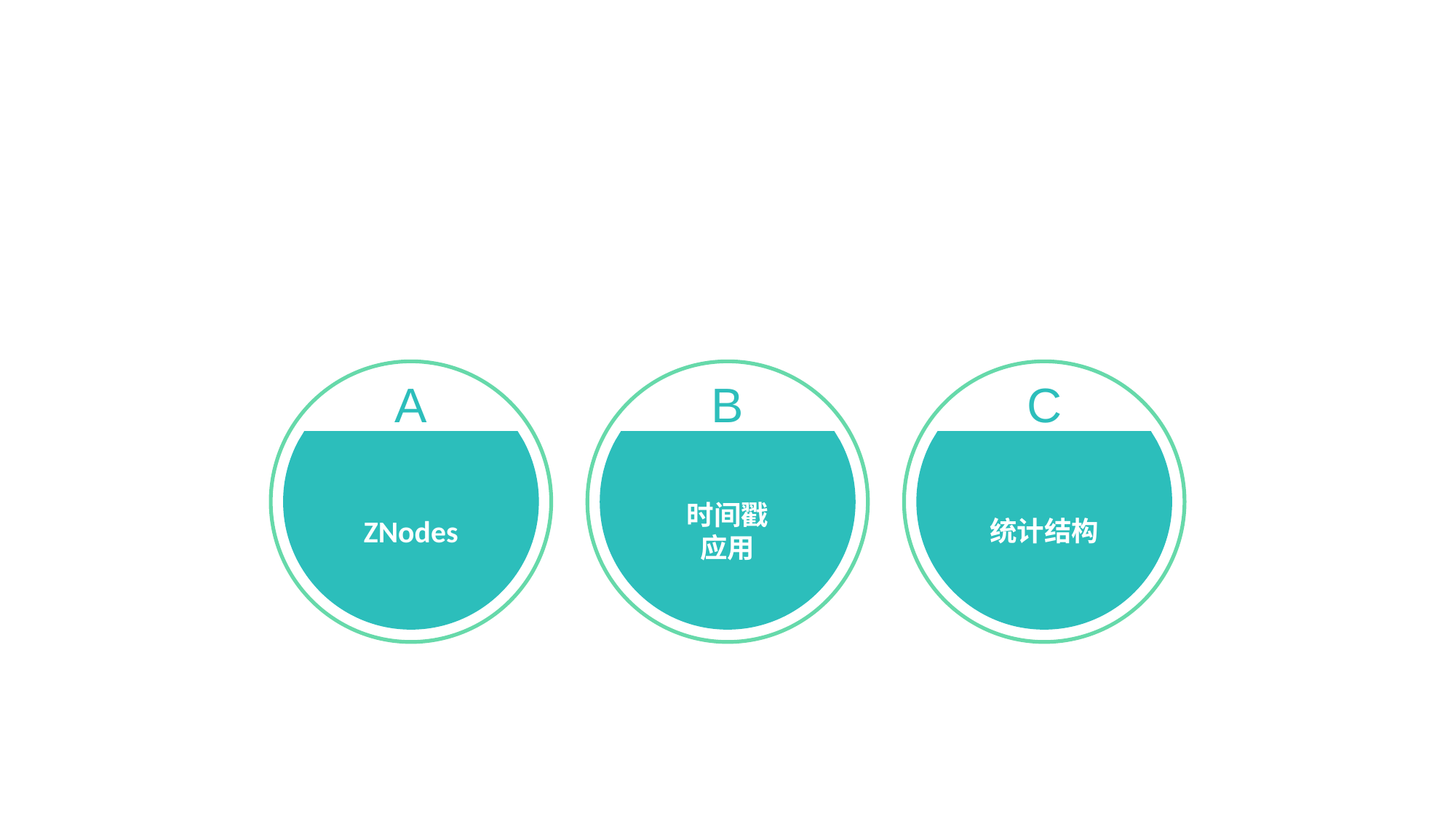

第二章    Zookeeper 数据类型

A
ZNodes

B
时间戳
应用

C
统计结构